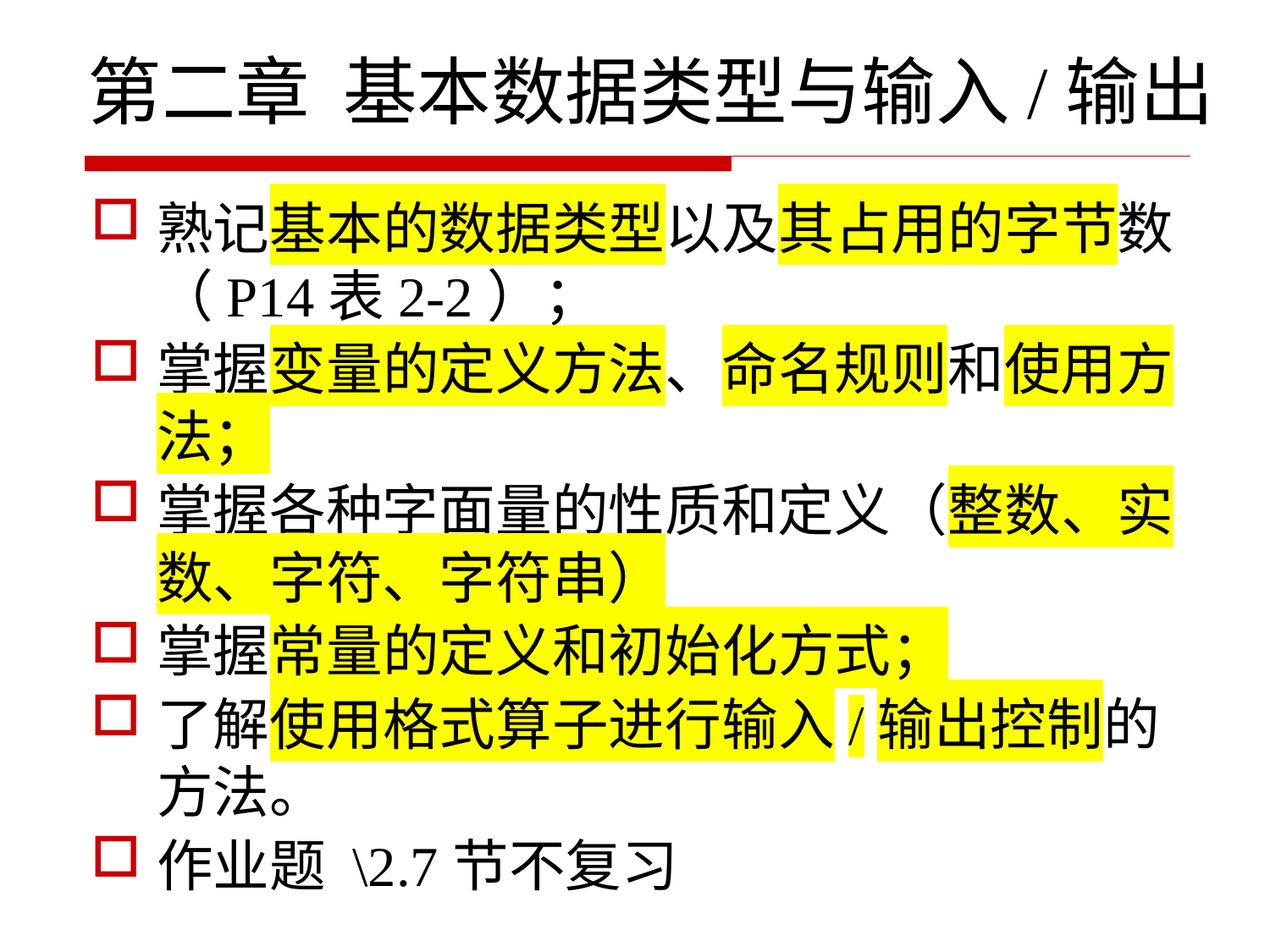

# 第二章  基本数据类型与输入/输出
熟记基本的数据类型以及其占用的字节数（P14表2-2）；
掌握变量的定义方法、命名规则和使用方法；
掌握各种字面量的性质和定义（整数、实数、字符、字符串）
掌握常量的定义和初始化方式；
了解使用格式算子进行输入/输出控制的方法。
作业题 \2.7节不复习